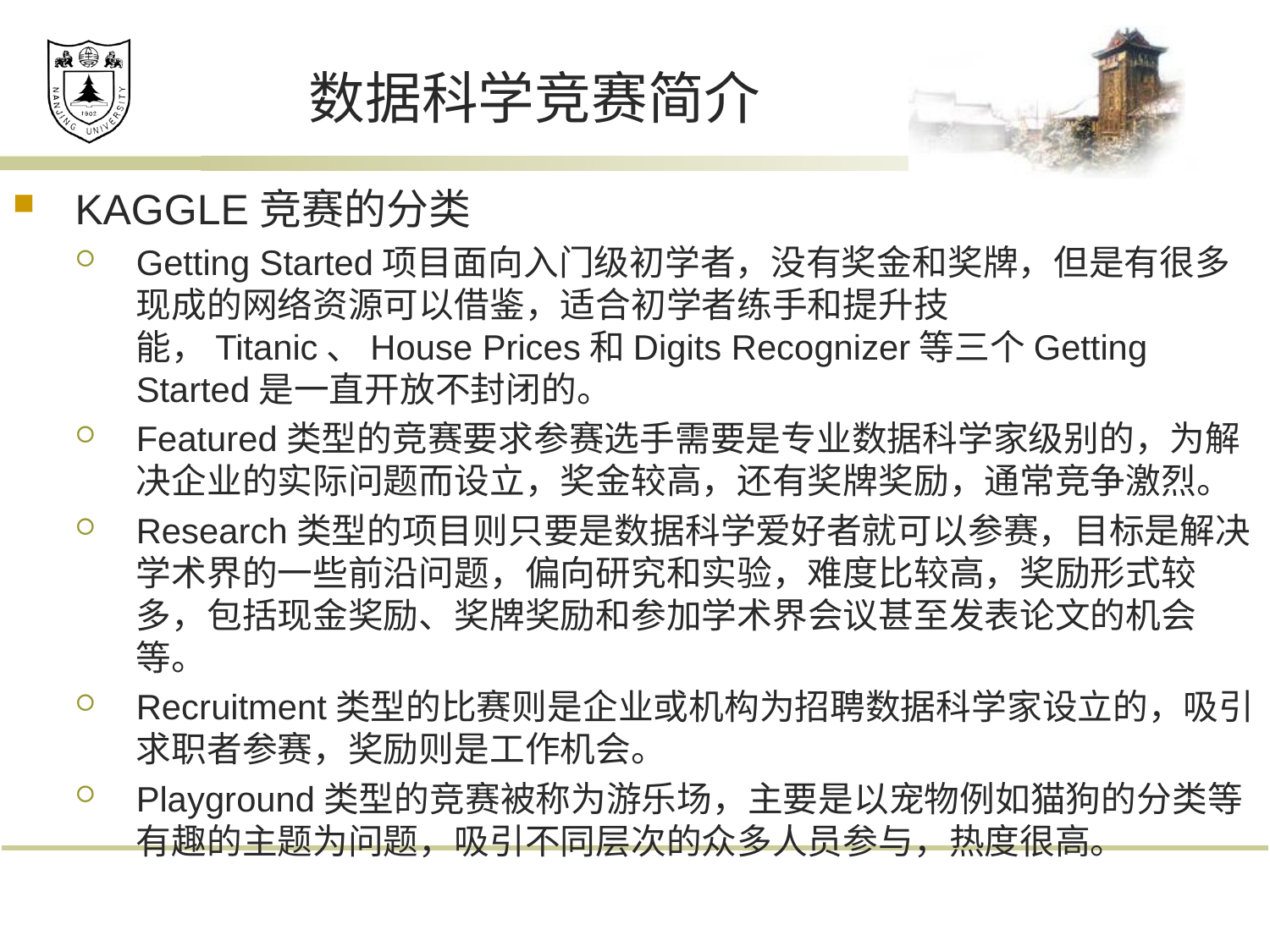

# 数据科学竞赛简介
KAGGLE竞赛的分类
Getting Started项目面向入门级初学者，没有奖金和奖牌，但是有很多现成的网络资源可以借鉴，适合初学者练手和提升技能，Titanic、House Prices和Digits Recognizer等三个Getting Started是一直开放不封闭的。
Featured类型的竞赛要求参赛选手需要是专业数据科学家级别的，为解决企业的实际问题而设立，奖金较高，还有奖牌奖励，通常竞争激烈。
Research类型的项目则只要是数据科学爱好者就可以参赛，目标是解决学术界的一些前沿问题，偏向研究和实验，难度比较高，奖励形式较多，包括现金奖励、奖牌奖励和参加学术界会议甚至发表论文的机会等。
Recruitment类型的比赛则是企业或机构为招聘数据科学家设立的，吸引求职者参赛，奖励则是工作机会。
Playground类型的竞赛被称为游乐场，主要是以宠物例如猫狗的分类等有趣的主题为问题，吸引不同层次的众多人员参与，热度很高。